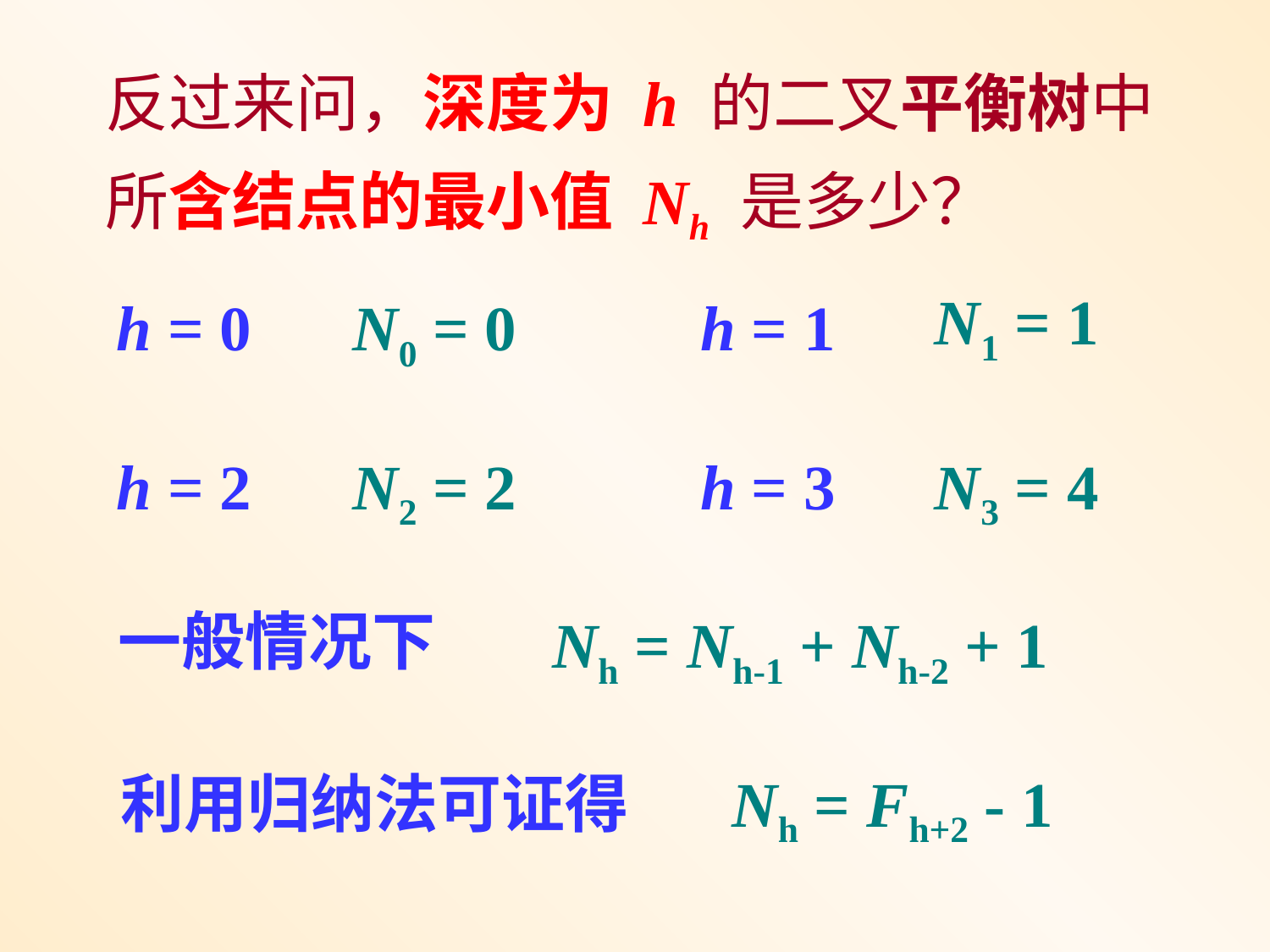

反过来问，深度为 h 的二叉平衡树中所含结点的最小值 Nh 是多少？
N1 = 1
h = 0
N0 = 0
h = 1
h = 2
N2 = 2
h = 3
N3 = 4
一般情况下
Nh = Nh-1 + Nh-2 + 1
利用归纳法可证得
Nh = Fh+2 - 1